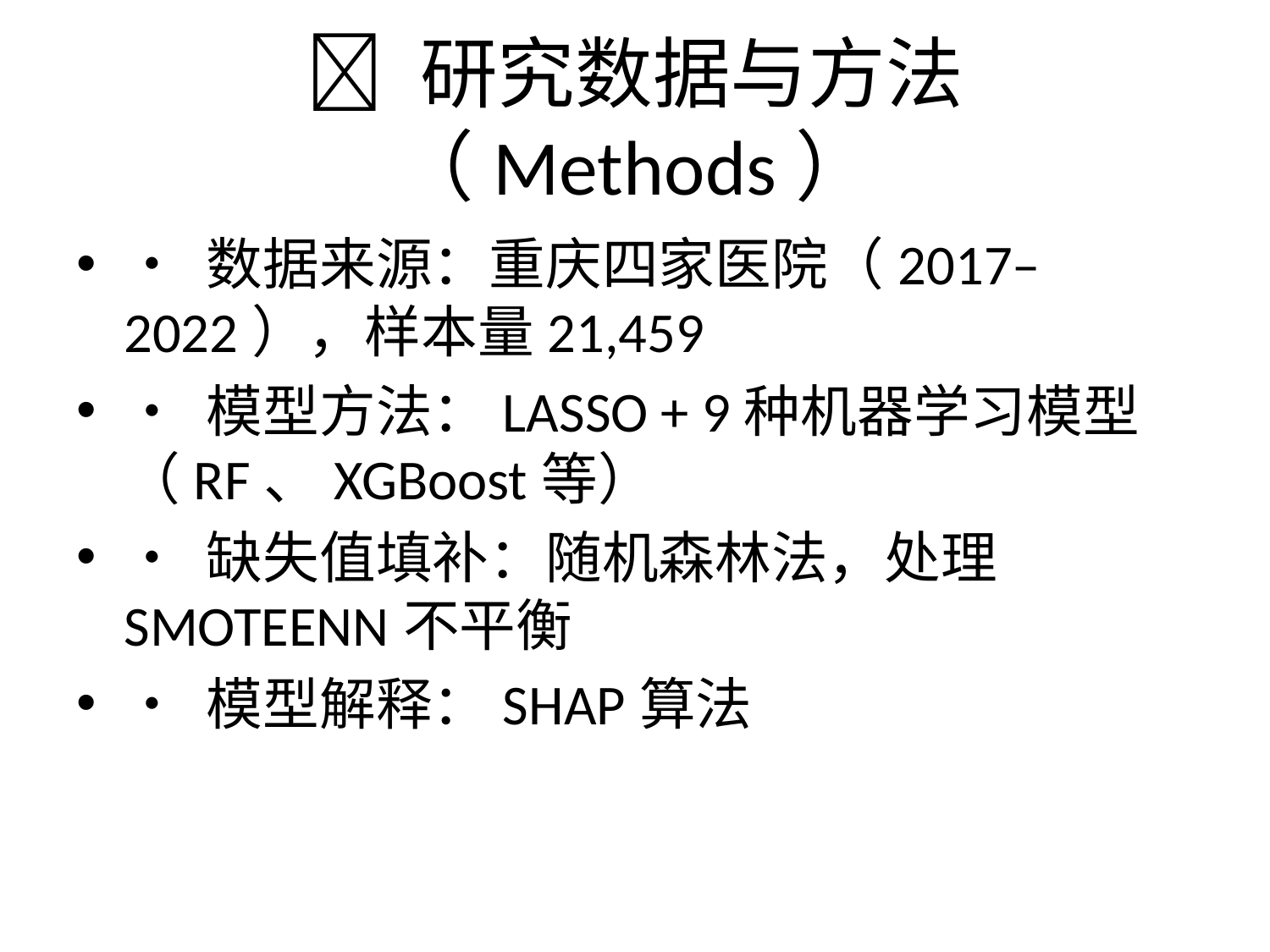

# 🧪 研究数据与方法（Methods）
• 数据来源：重庆四家医院（2017–2022），样本量21,459
• 模型方法：LASSO + 9种机器学习模型（RF、XGBoost等）
• 缺失值填补：随机森林法，处理SMOTEENN不平衡
• 模型解释：SHAP算法